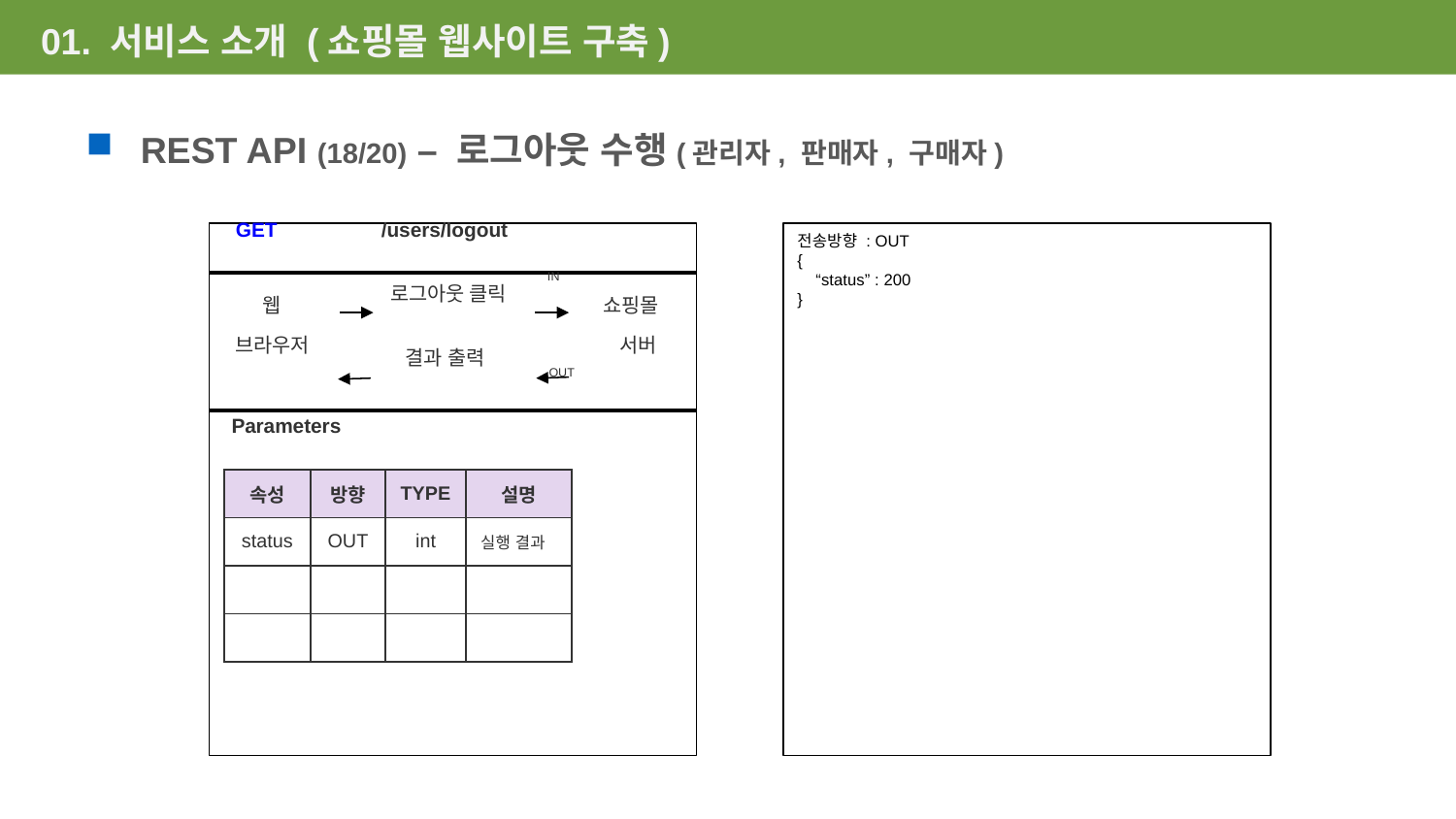

01. 서비스 소개 (쇼핑몰 웹사이트 구축)
REST API (18/20) – 로그아웃 수행(관리자, 판매자, 구매자)
GET	/users/logout

전송방향 : OUT
{
    “status” : 200
}

IN
로그아웃 클릭
    웹
브라우저
쇼핑몰
  서버
결과 출력
OUT
Parameters
| 속성 | 방향 | TYPE | 설명 |
| --- | --- | --- | --- |
| status | OUT | int | 실행 결과 |
|  |  |  |  |
|  |  |  |  |